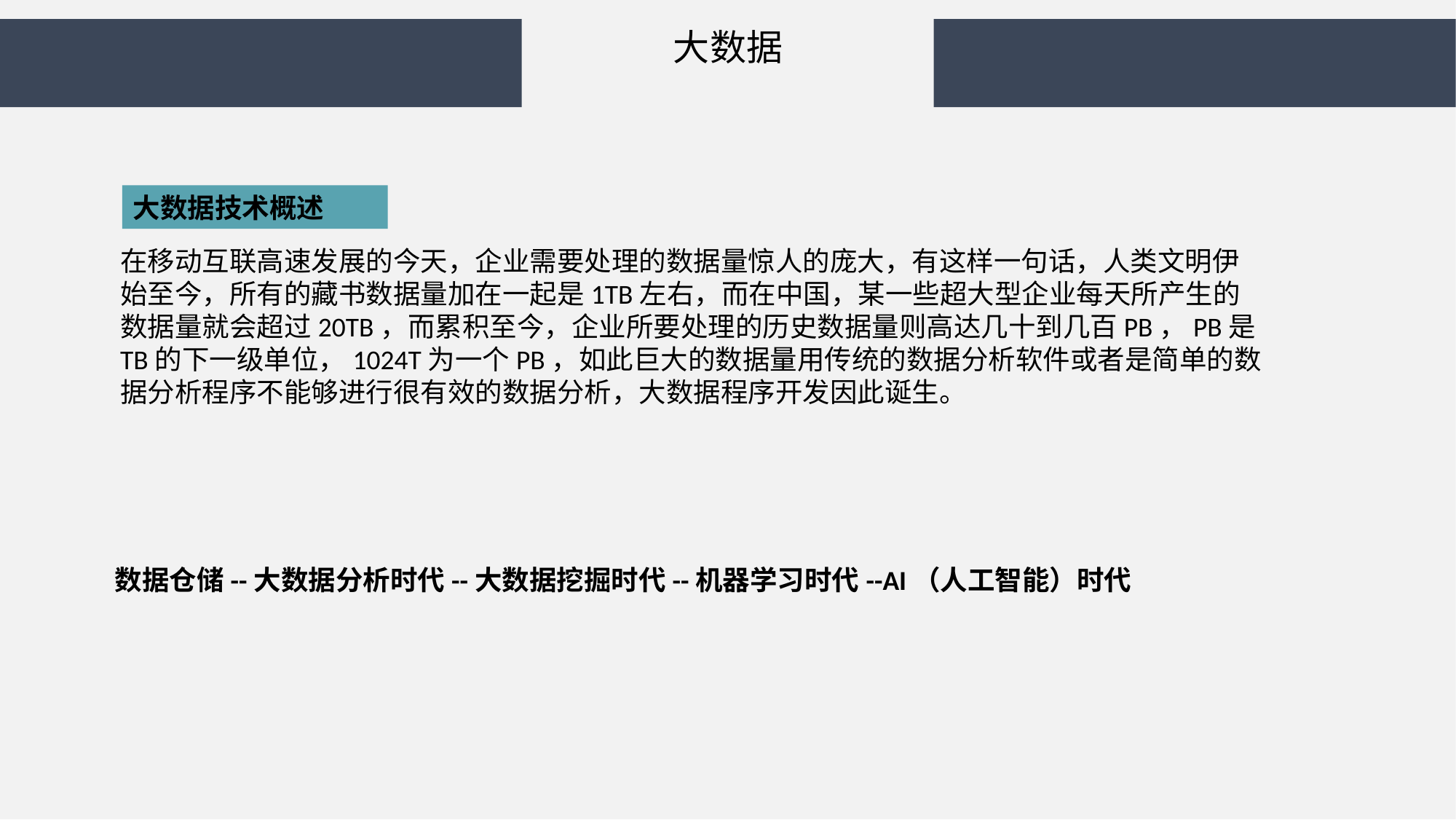

大数据
大数据技术概述
在移动互联高速发展的今天，企业需要处理的数据量惊人的庞大，有这样一句话，人类文明伊始至今，所有的藏书数据量加在一起是1TB左右，而在中国，某一些超大型企业每天所产生的数据量就会超过20TB，而累积至今，企业所要处理的历史数据量则高达几十到几百PB，PB是TB的下一级单位，1024T为一个PB，如此巨大的数据量用传统的数据分析软件或者是简单的数据分析程序不能够进行很有效的数据分析，大数据程序开发因此诞生。
数据仓储--大数据分析时代--大数据挖掘时代--机器学习时代--AI（人工智能）时代